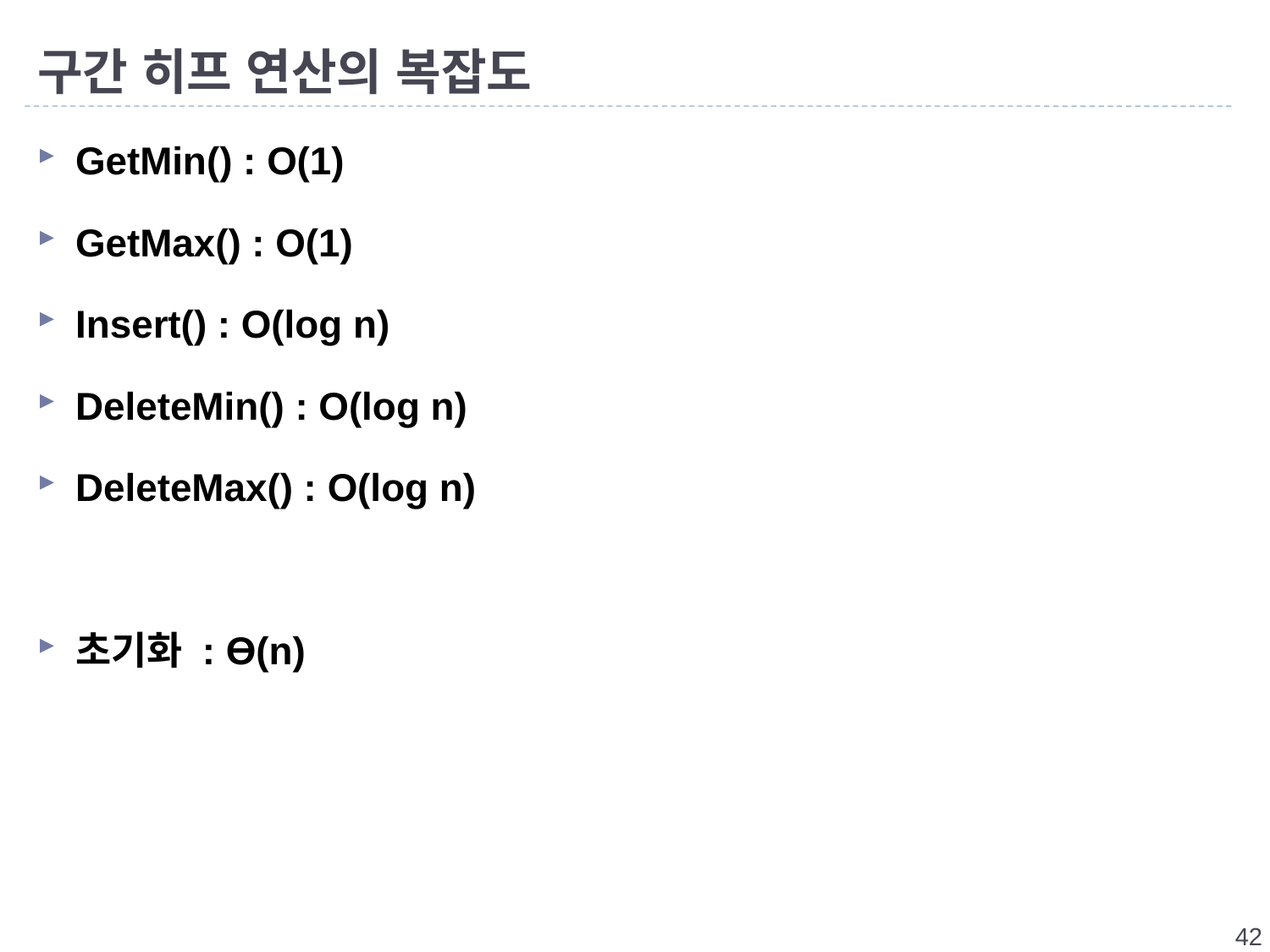

# 구간 히프 연산의 복잡도
GetMin() : O(1)
GetMax() : O(1)
Insert() : O(log n)
DeleteMin() : O(log n)
DeleteMax() : O(log n)

초기화 : Ɵ(n)

42